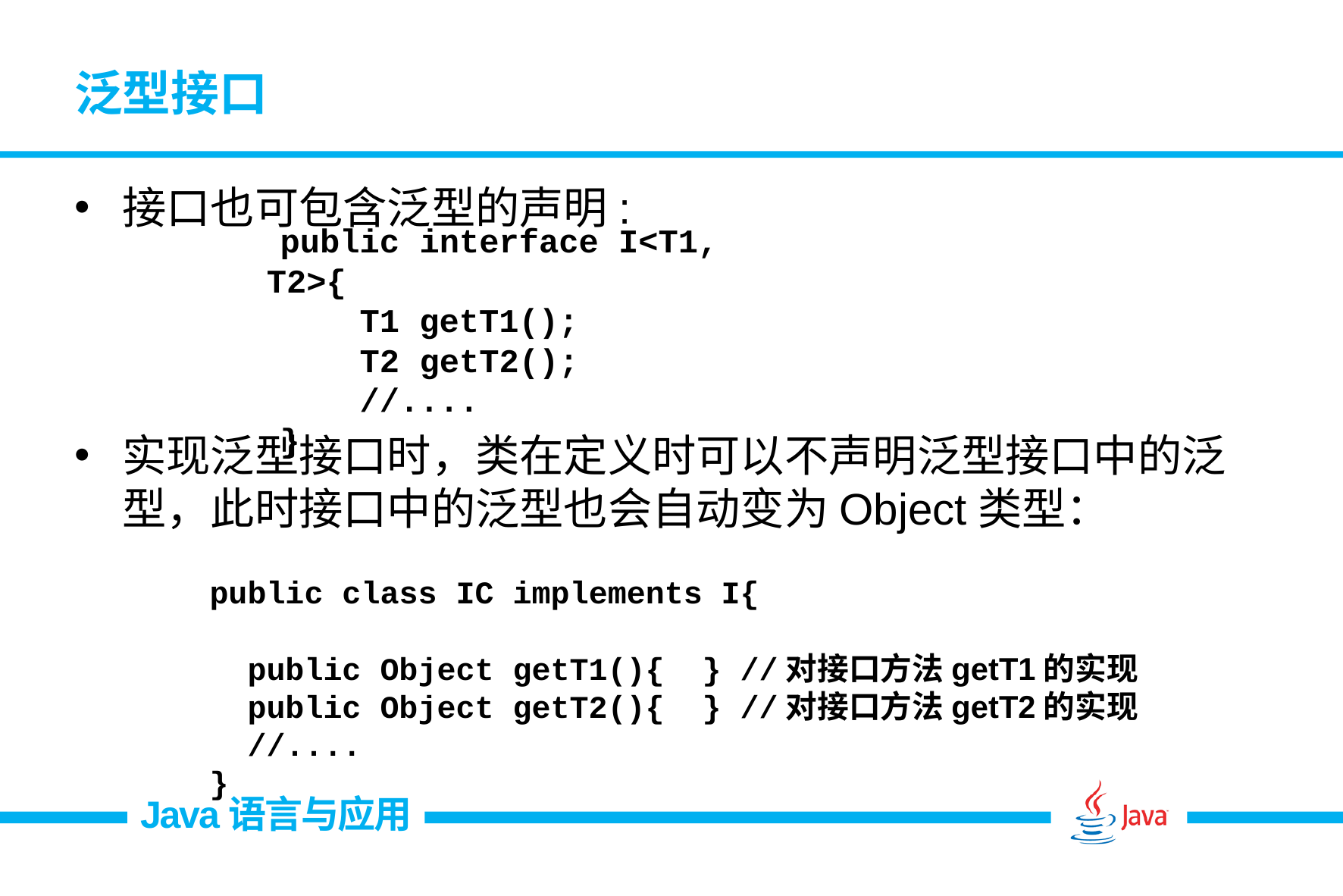

# 泛型接口
接口也可包含泛型的声明:

实现泛型接口时，类在定义时可以不声明泛型接口中的泛型，此时接口中的泛型也会自动变为Object类型：
public interface I<T1, T2>{
    T1 getT1();
    T2 getT2();
    //....
}
public class IC implements I{

  public Object getT1(){  } //对接口方法getT1的实现
  public Object getT2(){  } //对接口方法getT2的实现
  //....
}